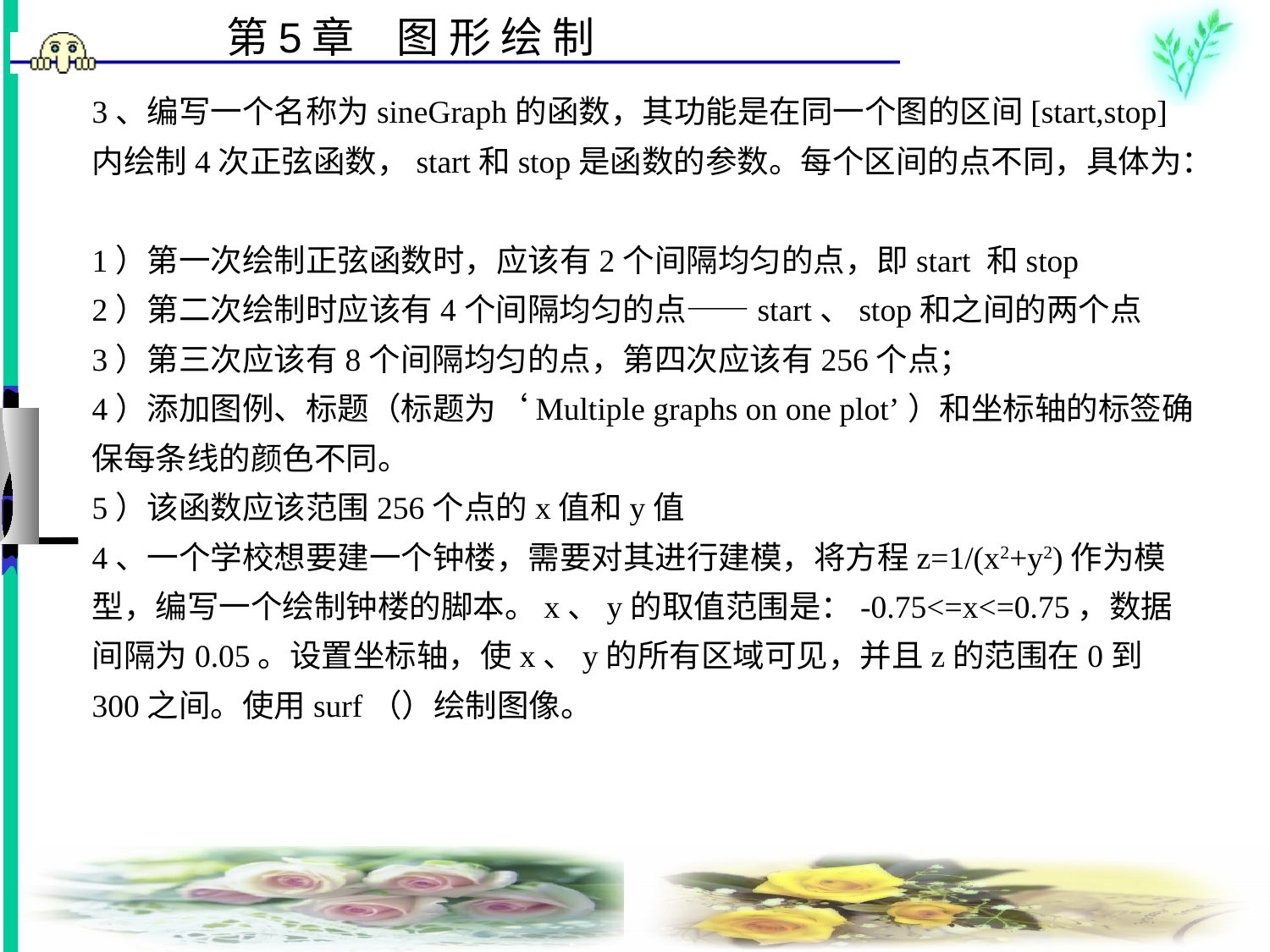

# 3、编写一个名称为sineGraph的函数，其功能是在同一个图的区间[start,stop]内绘制4次正弦函数，start和stop是函数的参数。每个区间的点不同，具体为： 1）第一次绘制正弦函数时，应该有2个间隔均匀的点，即start 和stop 2）第二次绘制时应该有4个间隔均匀的点——start、stop和之间的两个点 3）第三次应该有8个间隔均匀的点，第四次应该有256个点； 4）添加图例、标题（标题为‘Multiple graphs on one plot’）和坐标轴的标签确保每条线的颜色不同。 5）该函数应该范围256个点的x值和y值 4、一个学校想要建一个钟楼，需要对其进行建模，将方程z=1/(x2+y2)作为模型，编写一个绘制钟楼的脚本。x、y的取值范围是：-0.75<=x<=0.75，数据间隔为0.05。设置坐标轴，使x、y的所有区域可见，并且z的范围在0到300之间。使用surf（）绘制图像。